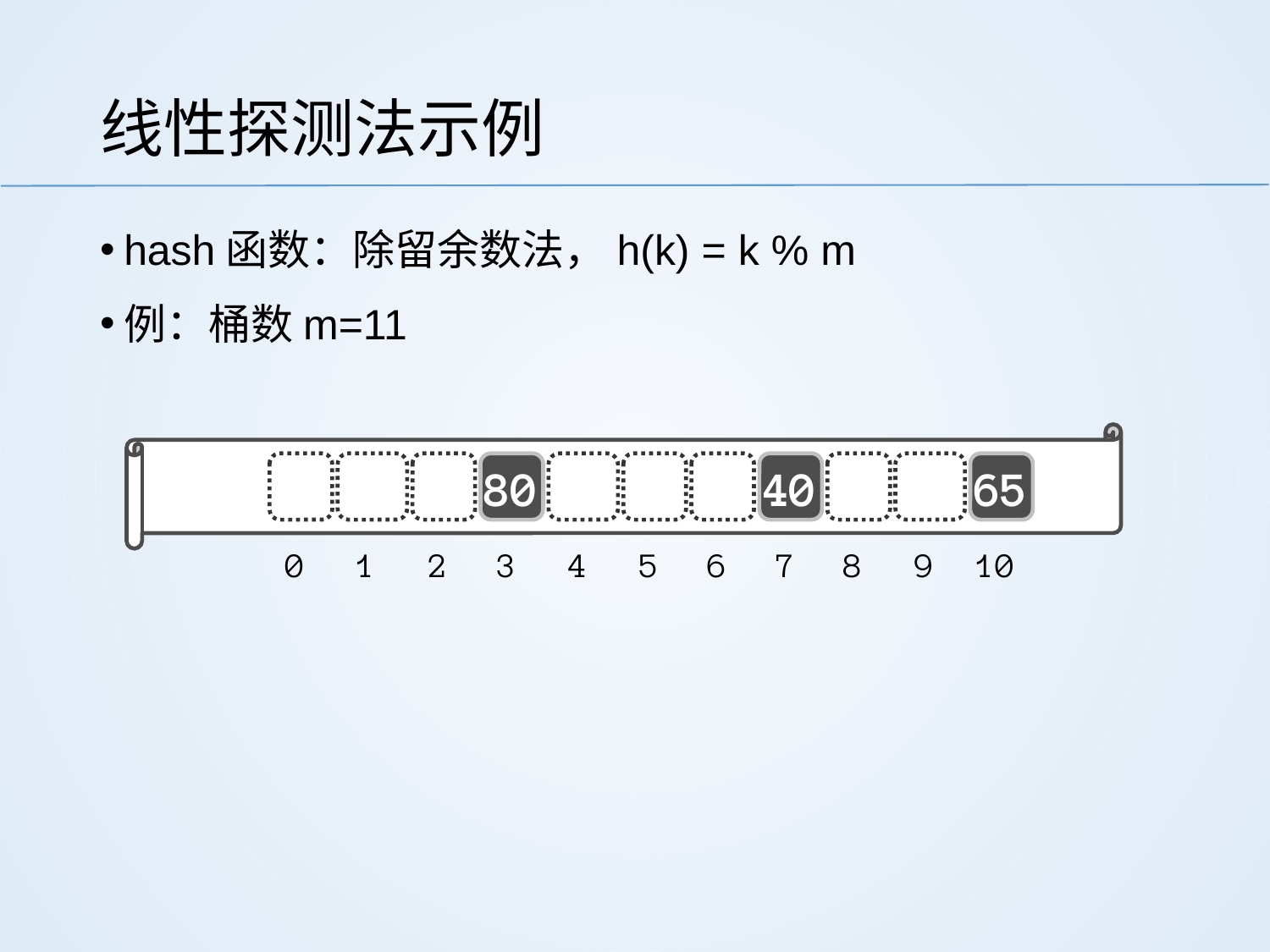

# 线性探测法示例
hash函数：除留余数法，h(k) = k % m
例：桶数m=11

80

40

65
0
1
2
3
4
5
6
7
8
9
10